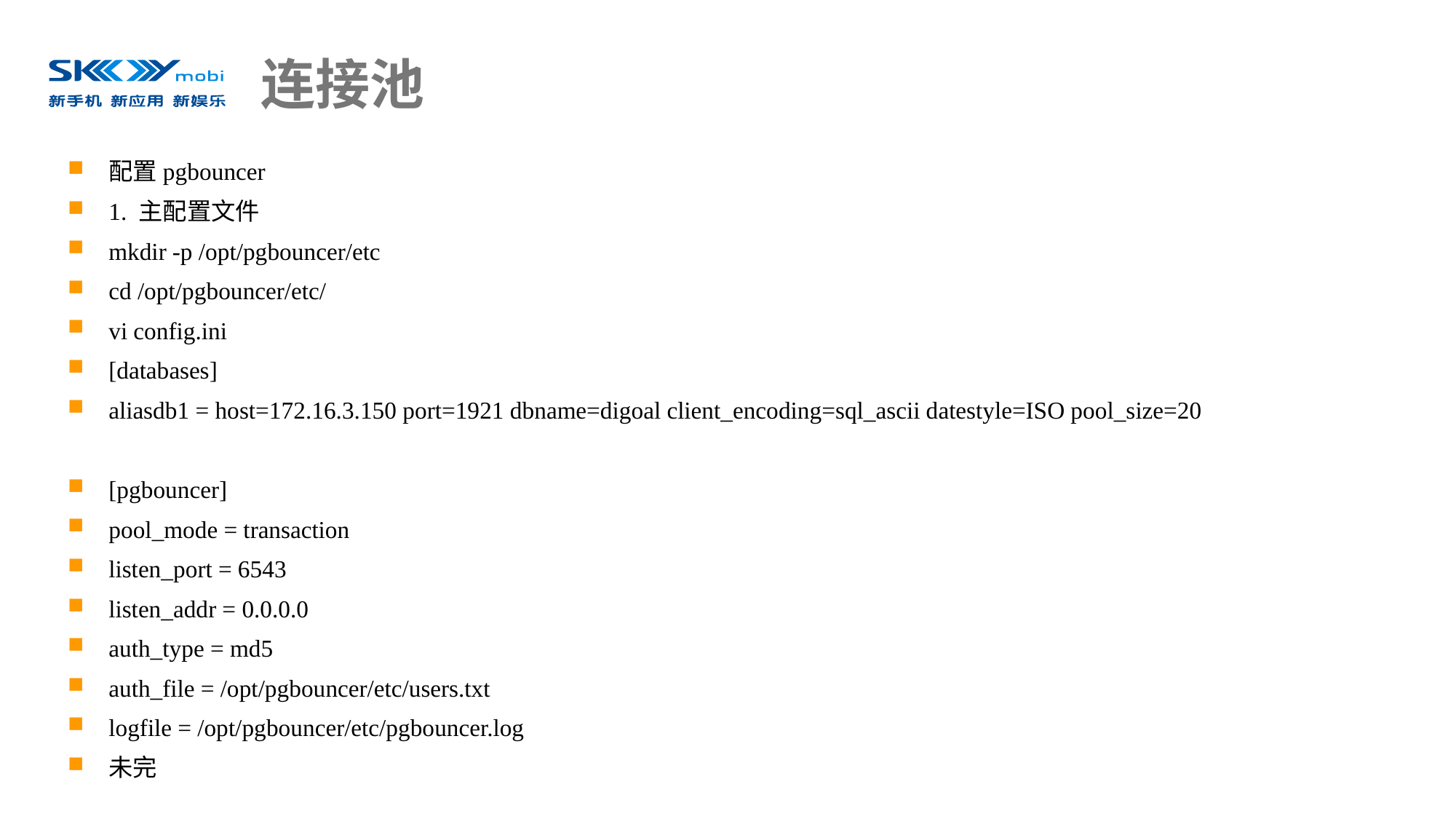

# 连接池
配置pgbouncer
1. 主配置文件
mkdir -p /opt/pgbouncer/etc
cd /opt/pgbouncer/etc/
vi config.ini
[databases]
aliasdb1 = host=172.16.3.150 port=1921 dbname=digoal client_encoding=sql_ascii datestyle=ISO pool_size=20

[pgbouncer]
pool_mode = transaction
listen_port = 6543
listen_addr = 0.0.0.0
auth_type = md5
auth_file = /opt/pgbouncer/etc/users.txt
logfile = /opt/pgbouncer/etc/pgbouncer.log
未完